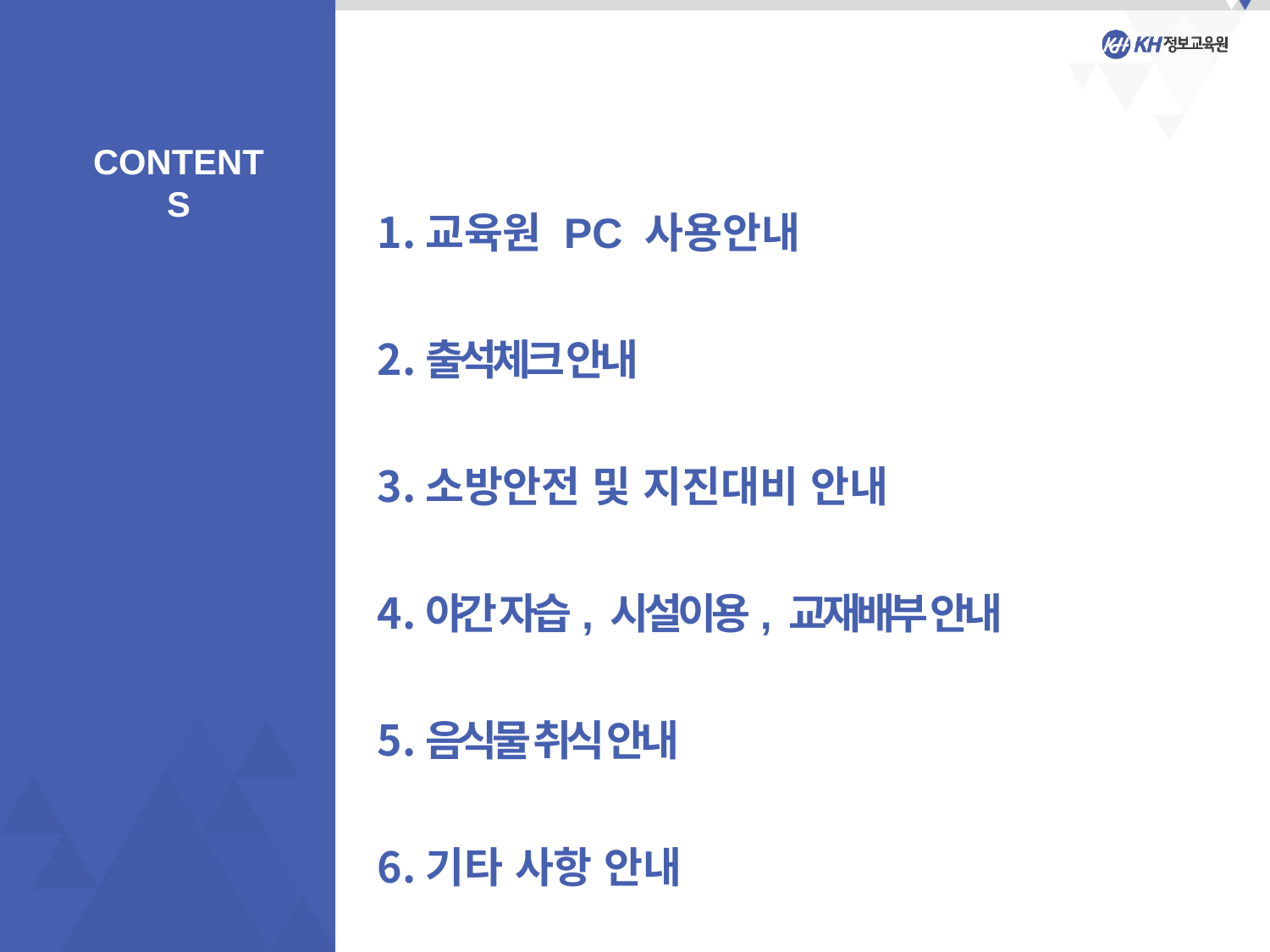

교육원 PC 사용안내
출석체크 안내
소방안전 및 지진대비 안내
야간 자습, 시설이용, 교재배부 안내
음식물 취식 안내
기타 사항 안내
CONTENTS